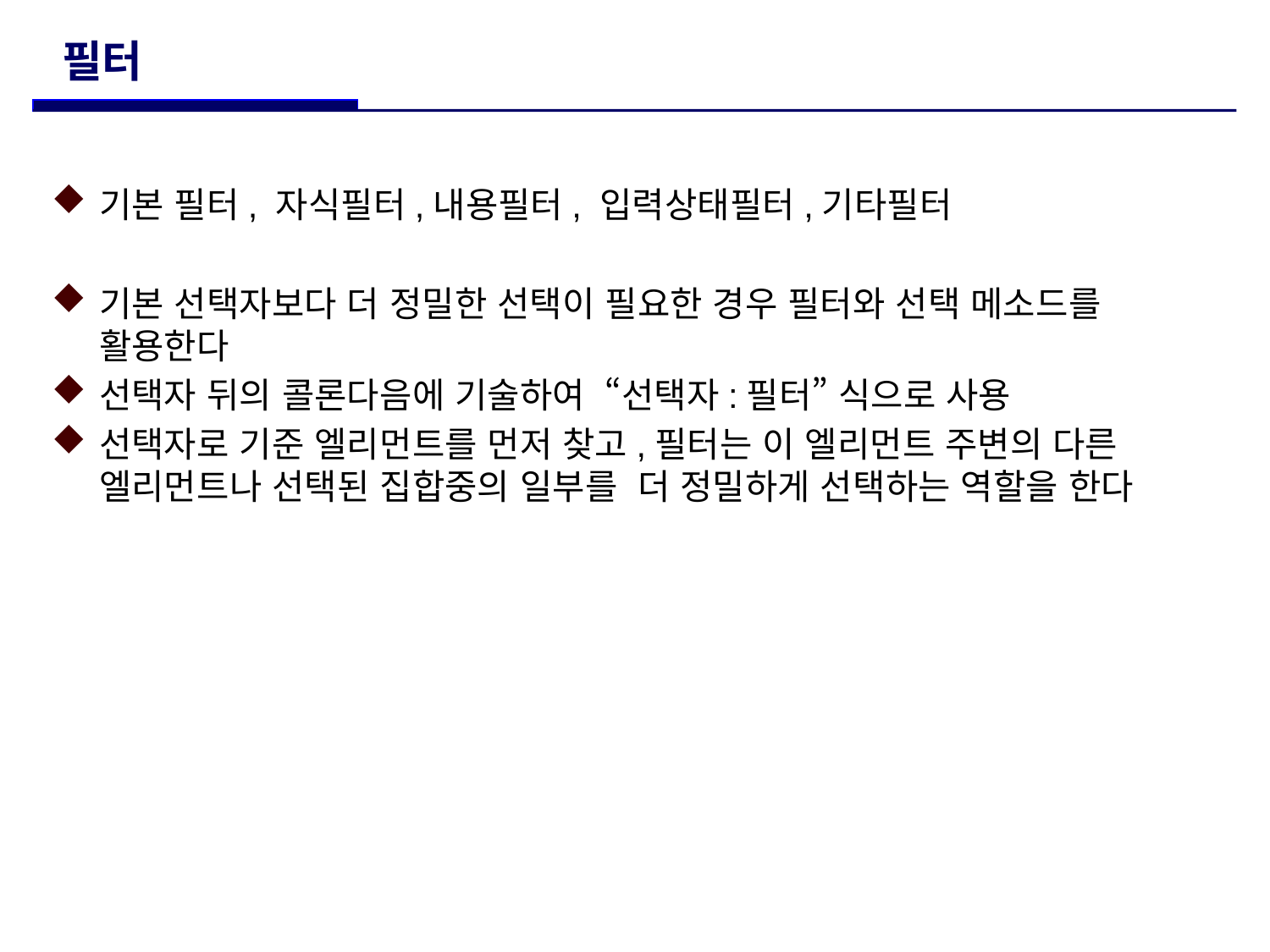

# 필터
기본 필터, 자식필터,내용필터, 입력상태필터,기타필터

기본 선택자보다 더 정밀한 선택이 필요한 경우 필터와 선택 메소드를 활용한다
선택자 뒤의 콜론다음에 기술하여  “선택자:필터” 식으로 사용
선택자로 기준 엘리먼트를 먼저 찾고,필터는 이 엘리먼트 주변의 다른  엘리먼트나 선택된 집합중의 일부를  더 정밀하게 선택하는 역할을 한다